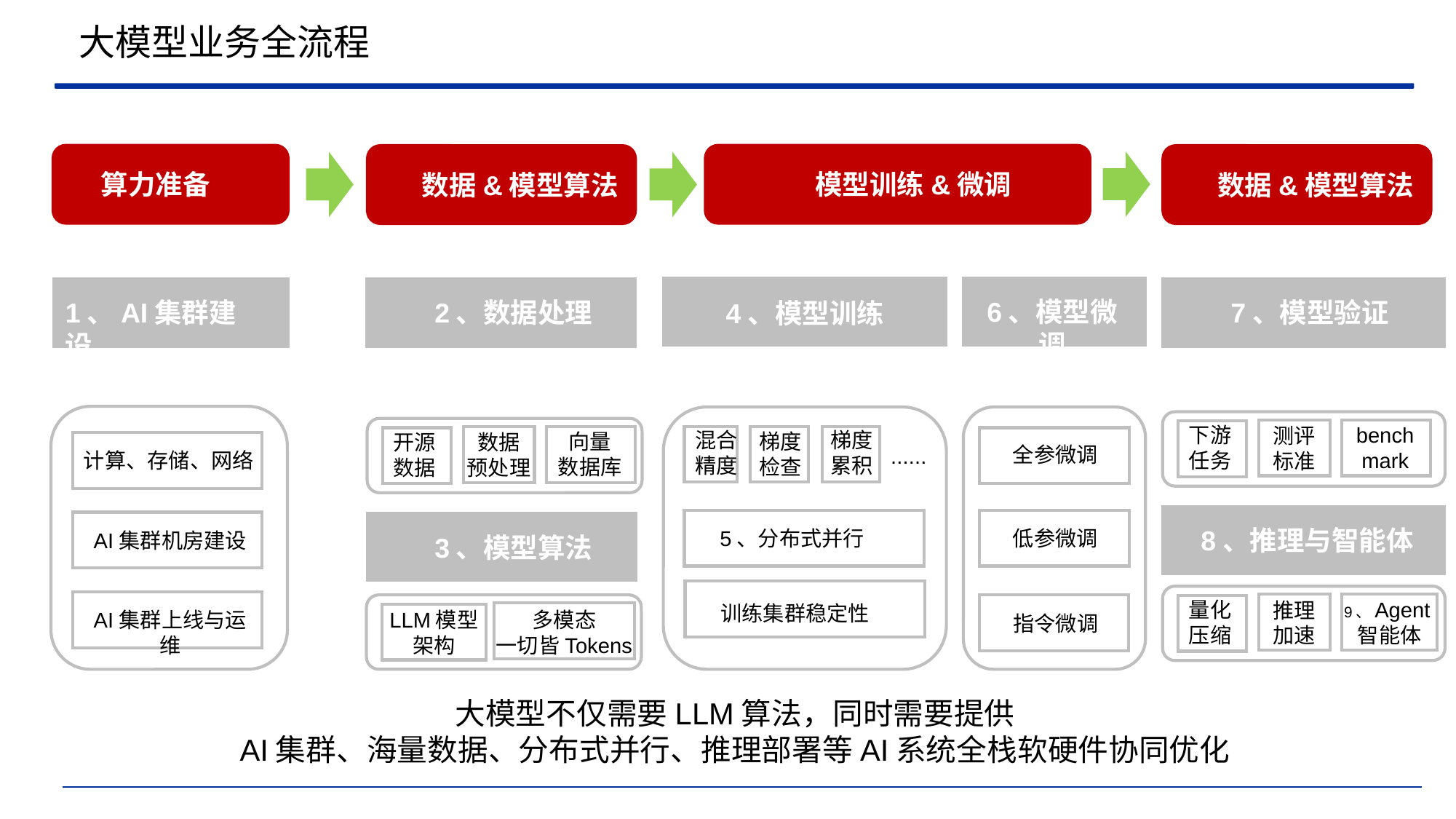

大模型业务全流程

算力准备
算力准备
模型训练&微调
数据&模型算法
数据&模型算法

6、模型微调
1、AI集群建设
2、数据处理
7、模型验证
4、模型训练

计算、存储、网络

AI集群机房建设

AI集群上线与运维

bench
mark
下游
任务
测评
标准

混合
精度
梯度
累积
梯度
检查
向量
数据库
开源
数据
数据
预处理

全参微调
......

8、推理与智能体
5、分布式并行
低参微调
3、模型算法

量化
压缩
     9、Agent
      智能体
推理
加速

训练集群稳定性

LLM模型
架构

多模态
一切皆Tokens

指令微调
核心点
大模型不仅需要LLM算法，同时需要提供
AI集群、海量数据、分布式并行、推理部署等AI系统全栈软硬件协同优化